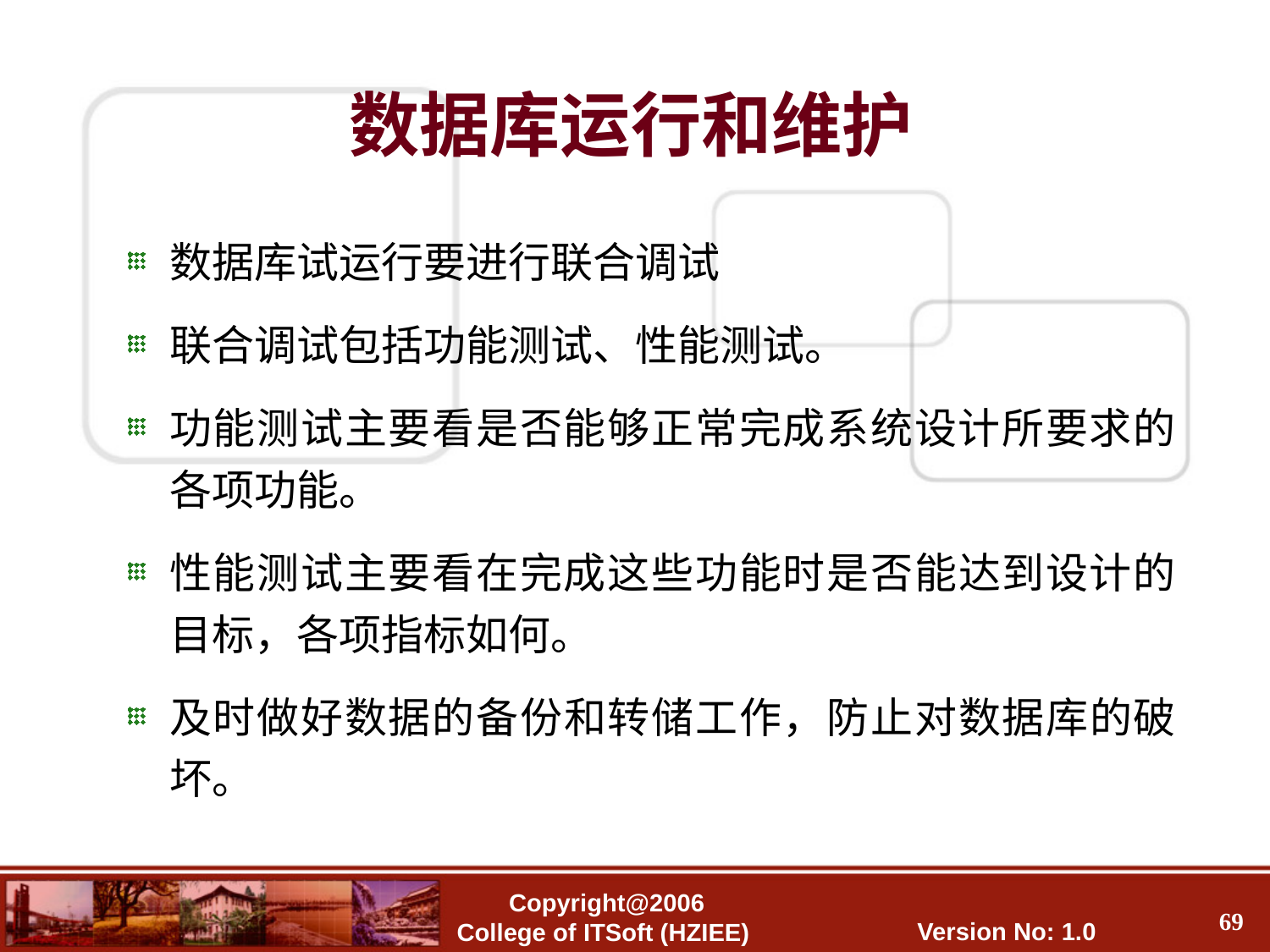

数据库运行和维护
数据库试运行要进行联合调试
联合调试包括功能测试、性能测试。
功能测试主要看是否能够正常完成系统设计所要求的各项功能。
性能测试主要看在完成这些功能时是否能达到设计的目标，各项指标如何。
及时做好数据的备份和转储工作，防止对数据库的破坏。